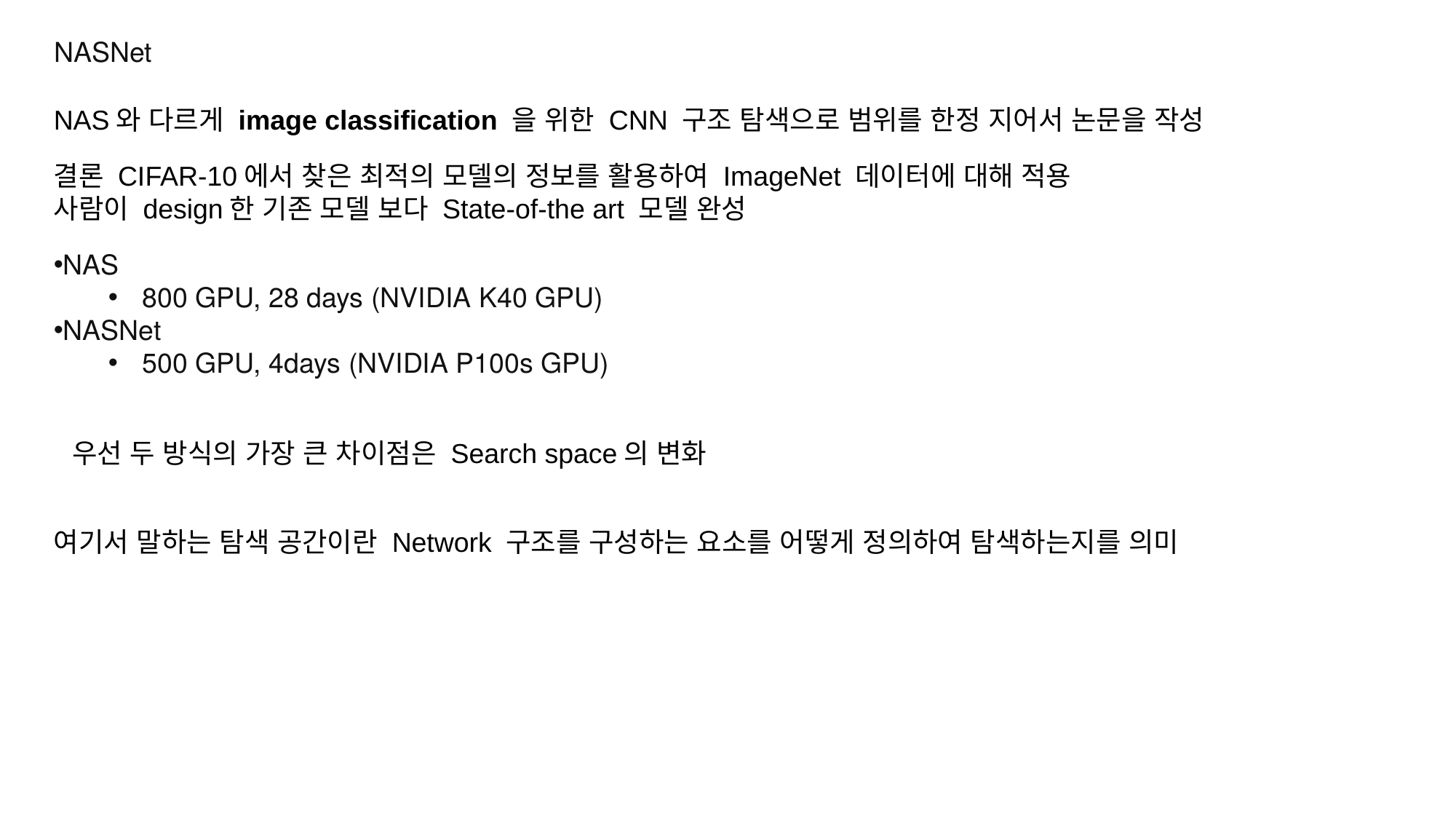

NASNet
NAS와 다르게 image classification 을 위한 CNN 구조 탐색으로 범위를 한정 지어서 논문을 작성
결론 CIFAR-10에서 찾은 최적의 모델의 정보를 활용하여 ImageNet 데이터에 대해 적용
사람이 design한 기존 모델 보다 State-of-the art 모델 완성
NAS
800 GPU, 28 days (NVIDIA K40 GPU)
NASNet
500 GPU, 4days (NVIDIA P100s GPU)
우선 두 방식의 가장 큰 차이점은 Search space의 변화
여기서 말하는 탐색 공간이란 Network 구조를 구성하는 요소를 어떻게 정의하여 탐색하는지를 의미